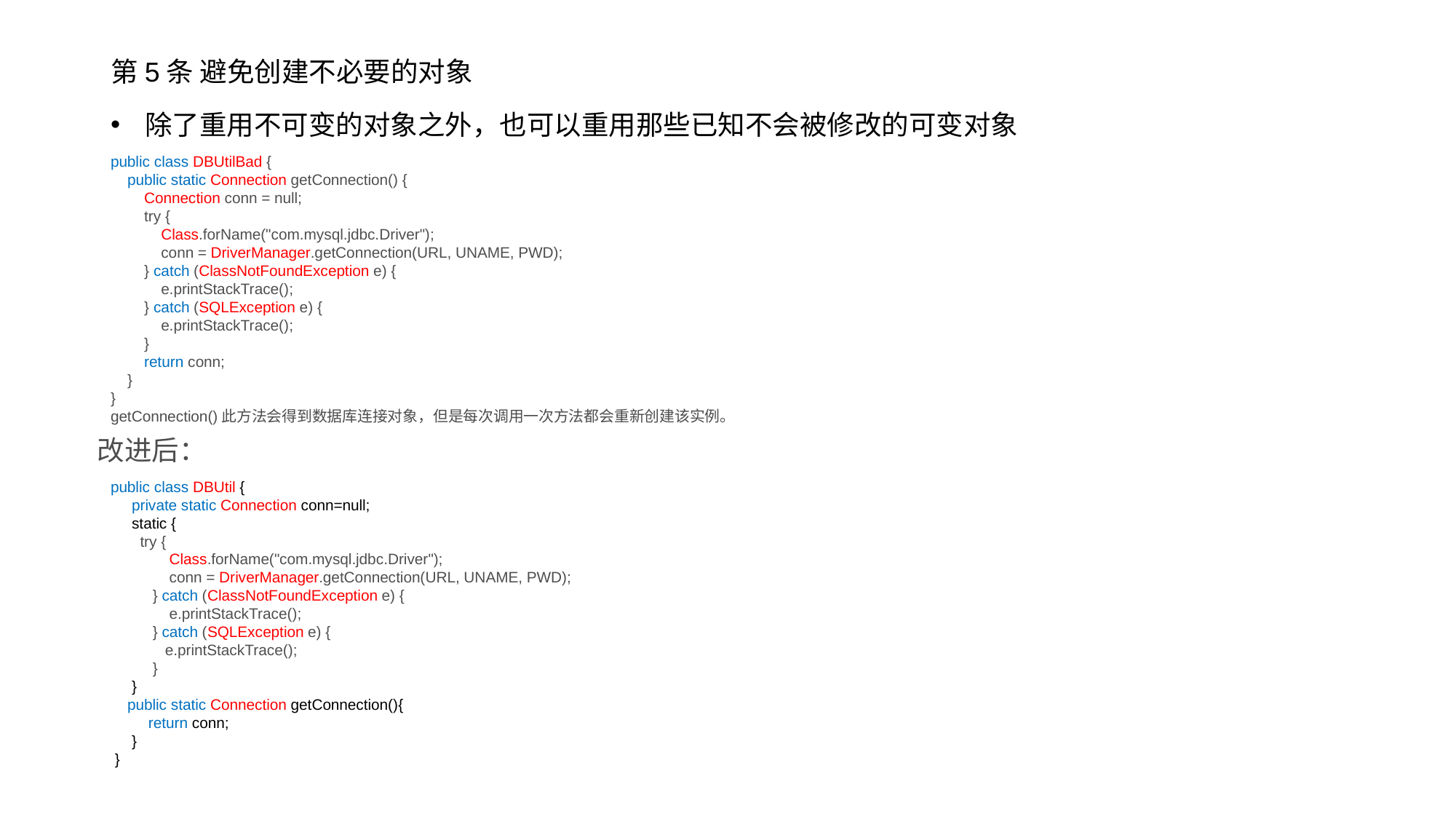

# 第5条 避免创建不必要的对象
除了重用不可变的对象之外，也可以重用那些已知不会被修改的可变对象
public class DBUtilBad {
    public static Connection getConnection() {
        Connection conn = null;
        try {
            Class.forName("com.mysql.jdbc.Driver");
            conn = DriverManager.getConnection(URL, UNAME, PWD);
        } catch (ClassNotFoundException e) {
            e.printStackTrace();
        } catch (SQLException e) {
            e.printStackTrace();
        }
        return conn;
    }
}
getConnection()此方法会得到数据库连接对象，但是每次调用一次方法都会重新创建该实例。

改进后：
public class DBUtil {
     private static Connection conn=null;
     static {
       try {
              Class.forName("com.mysql.jdbc.Driver");
              conn = DriverManager.getConnection(URL, UNAME, PWD);
          } catch (ClassNotFoundException e) {
              e.printStackTrace();
          } catch (SQLException e) {
             e.printStackTrace();
          }
     }
    public static Connection getConnection(){
         return conn;
     }
 }